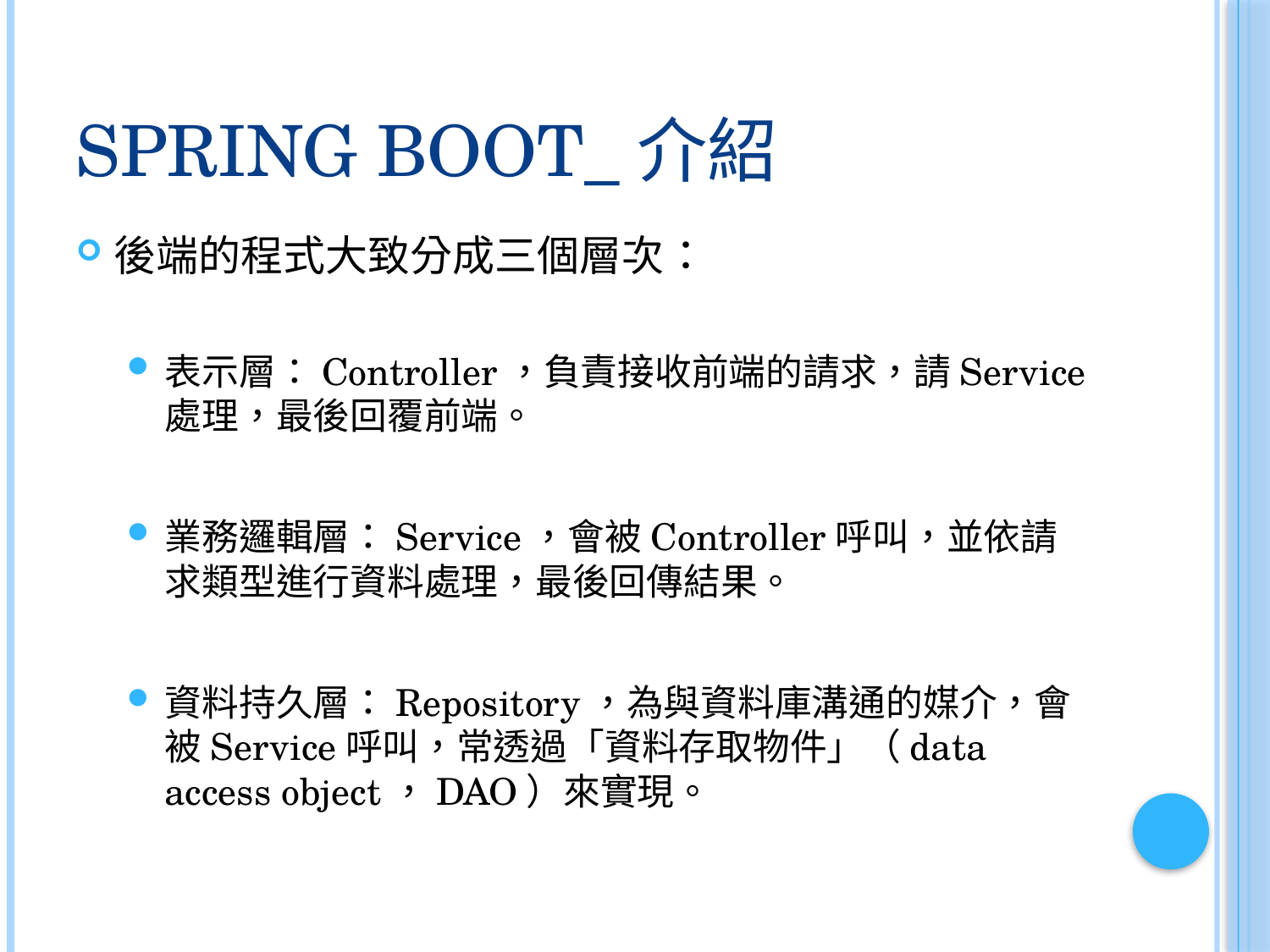

# Spring Boot_介紹
後端的程式大致分成三個層次：

表示層：Controller，負責接收前端的請求，請Service處理，最後回覆前端。

業務邏輯層：Service，會被Controller呼叫，並依請求類型進行資料處理，最後回傳結果。

資料持久層：Repository，為與資料庫溝通的媒介，會被Service呼叫，常透過「資料存取物件」（data access object，DAO）來實現。